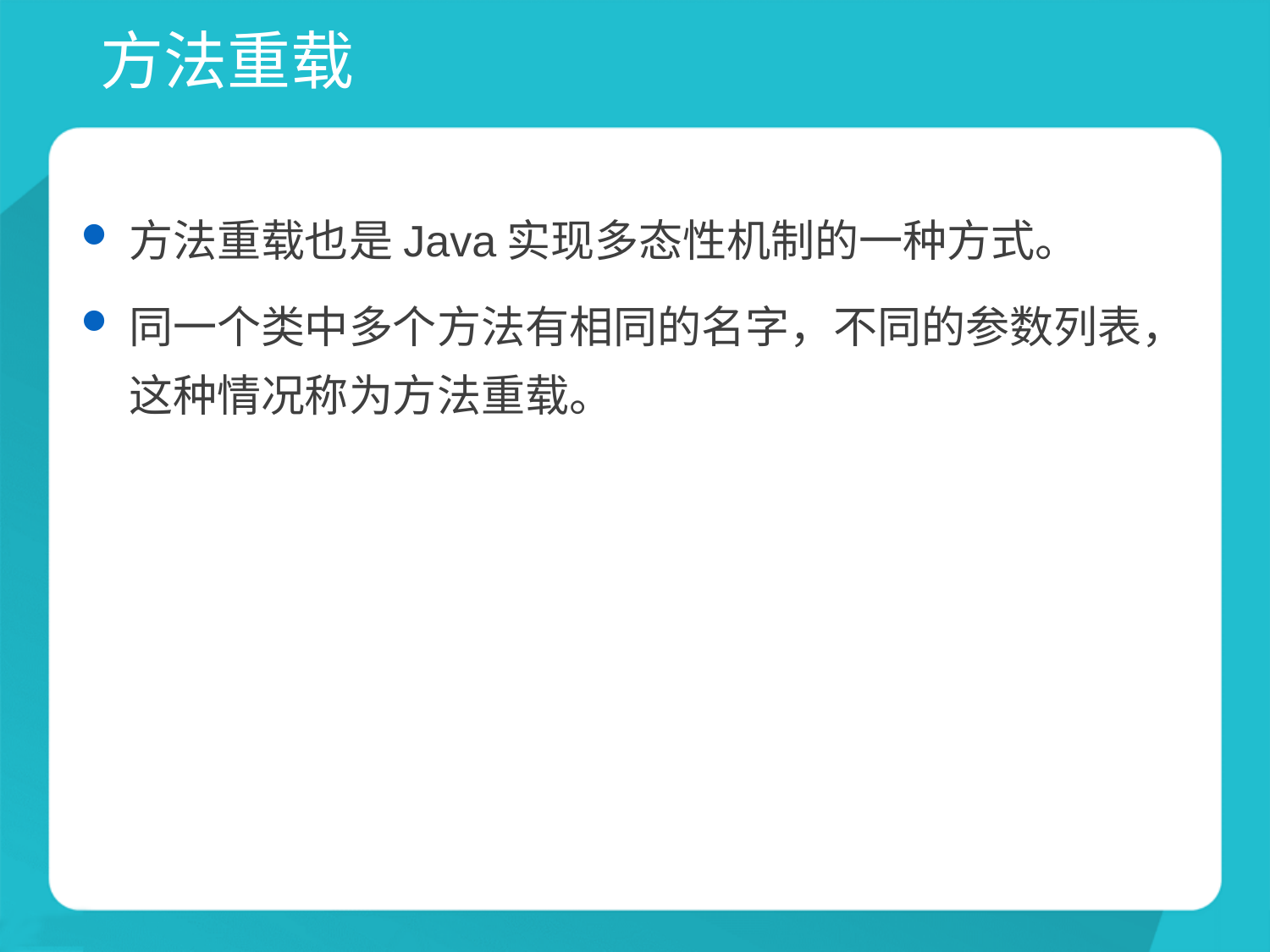

# 方法重载
方法重载也是Java实现多态性机制的一种方式。
同一个类中多个方法有相同的名字，不同的参数列表，这种情况称为方法重载。